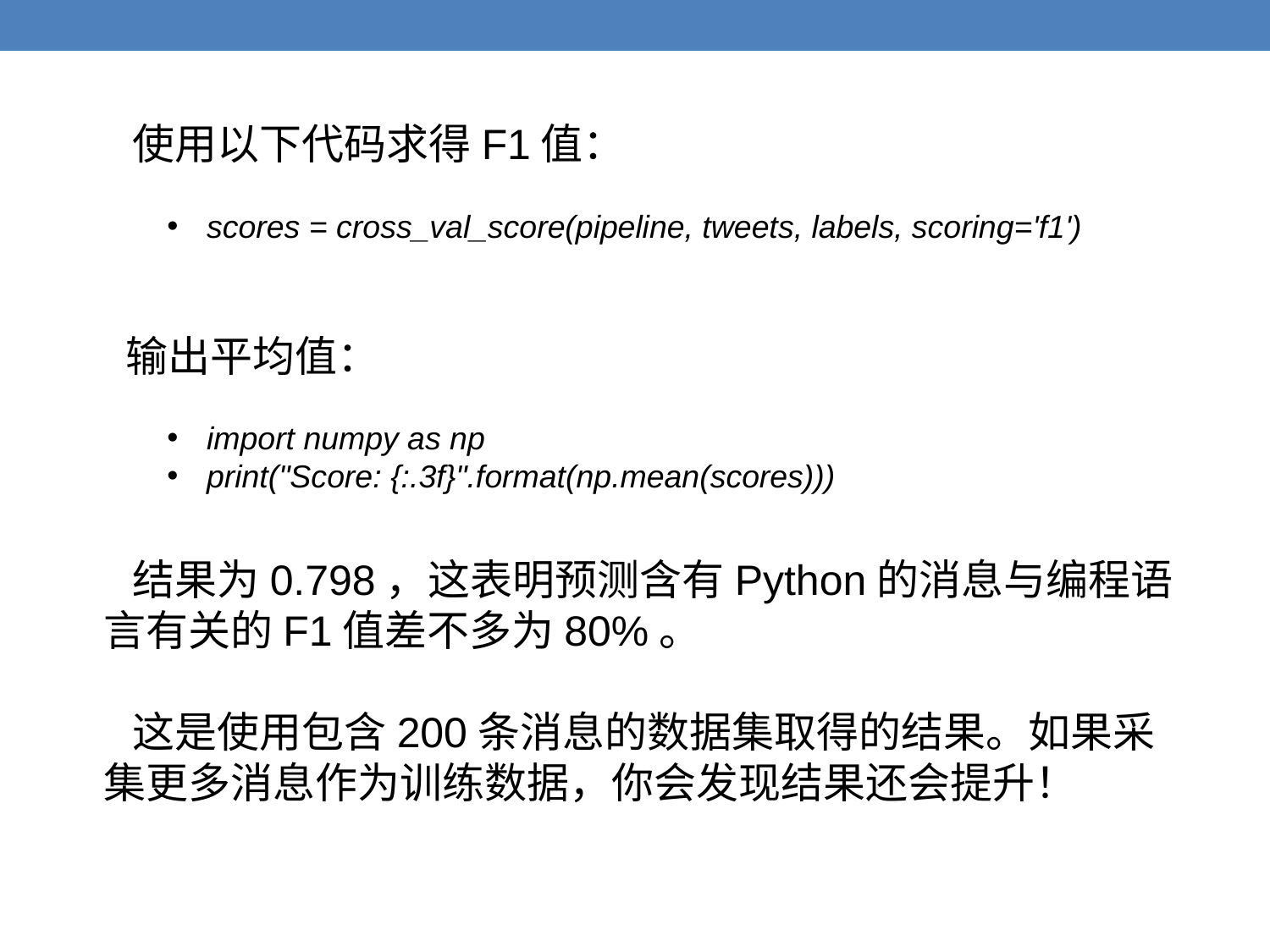

使用以下代码求得F1值：

scores = cross_val_score(pipeline, tweets, labels, scoring='f1')
  输出平均值：

import numpy as np
print("Score: {:.3f}".format(np.mean(scores)))
  结果为0.798，这表明预测含有Python的消息与编程语言有关的F1值差不多为80%。

  这是使用包含200条消息的数据集取得的结果。如果采集更多消息作为训练数据，你会发现结果还会提升！